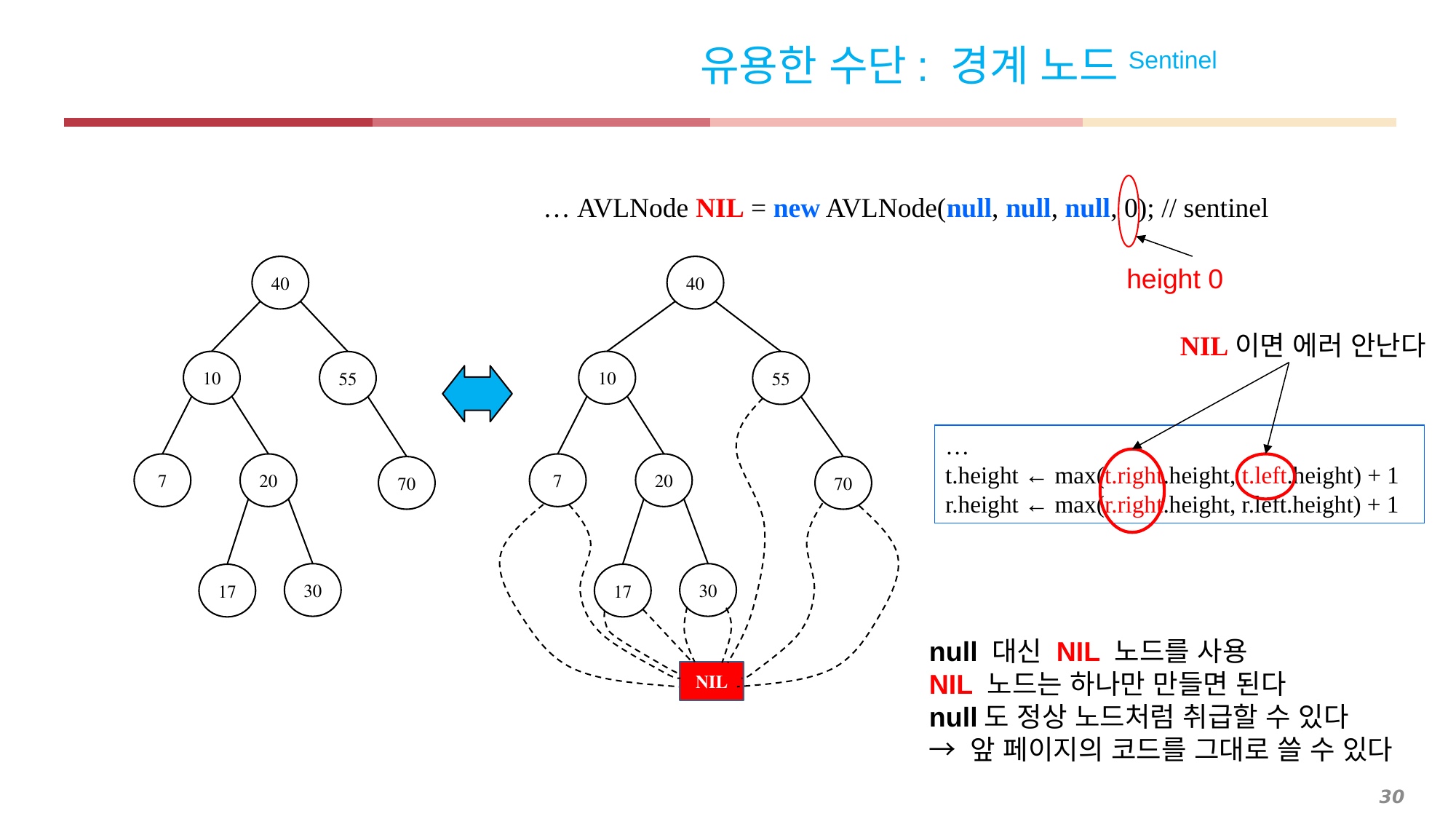

# 유용한 수단: 경계 노드Sentinel

… AVLNode NIL = new AVLNode(null, null, null, 0); // sentinel
40
40
10
10
55
55

7
20
7
20
70
70

30
30
17
17
NIL
height 0
NIL이면 에러 안난다
…
t.height ← max(t.right.height, t.left.height) + 1
r.height ← max(r.right.height, r.left.height) + 1

null 대신 NIL 노드를 사용
NIL 노드는 하나만 만들면 된다
null도 정상 노드처럼 취급할 수 있다
→ 앞 페이지의 코드를 그대로 쓸 수 있다